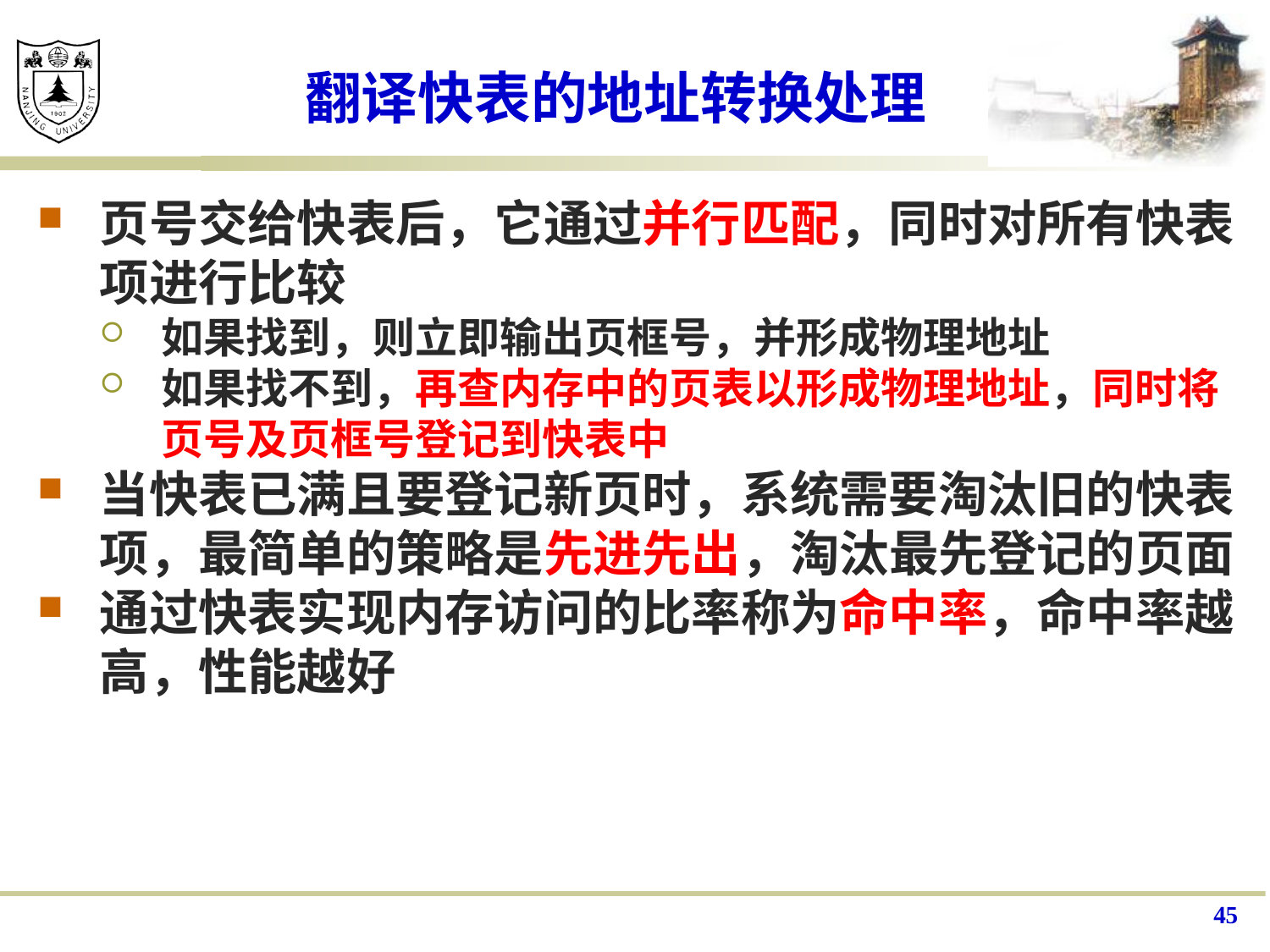

# 翻译快表的地址转换处理
页号交给快表后，它通过并行匹配，同时对所有快表项进行比较
如果找到，则立即输出页框号，并形成物理地址
如果找不到，再查内存中的页表以形成物理地址，同时将页号及页框号登记到快表中
当快表已满且要登记新页时，系统需要淘汰旧的快表项，最简单的策略是先进先出，淘汰最先登记的页面
通过快表实现内存访问的比率称为命中率，命中率越高，性能越好

45